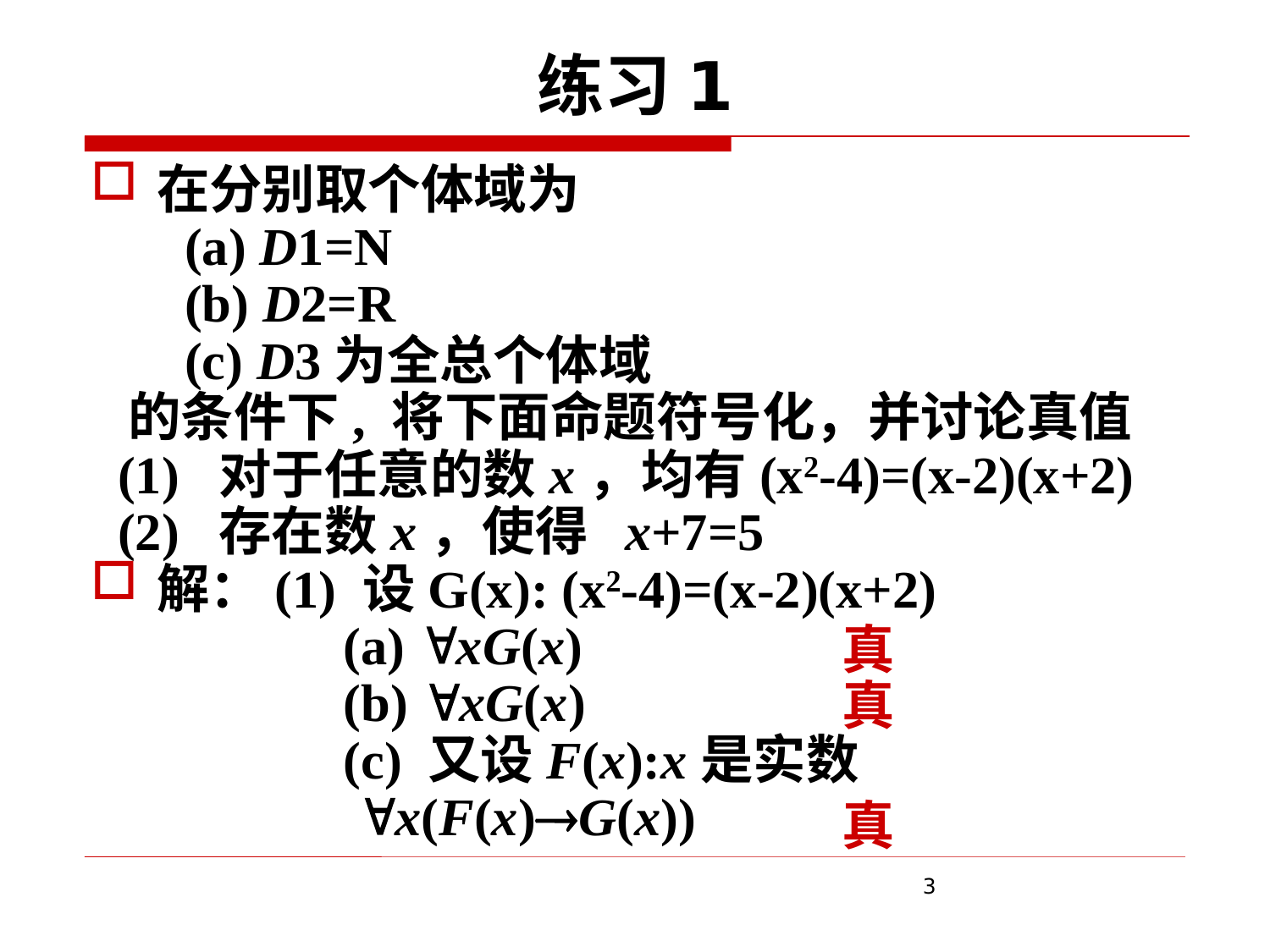

# 练习1
在分别取个体域为
       (a) D1=N
       (b) D2=R
       (c) D3为全总个体域
  的条件下, 将下面命题符号化，并讨论真值
  (1)  对于任意的数x，均有(x2-4)=(x-2)(x+2)
  (2)  存在数x，使得  x+7=5
解：(1) 设G(x): (x2-4)=(x-2)(x+2)
              (a) ∀xG(x)
              (b) ∀xG(x)
              (c) 又设F(x):x是实数
               ∀x(F(x)→G(x))
 真
 真
 真
3